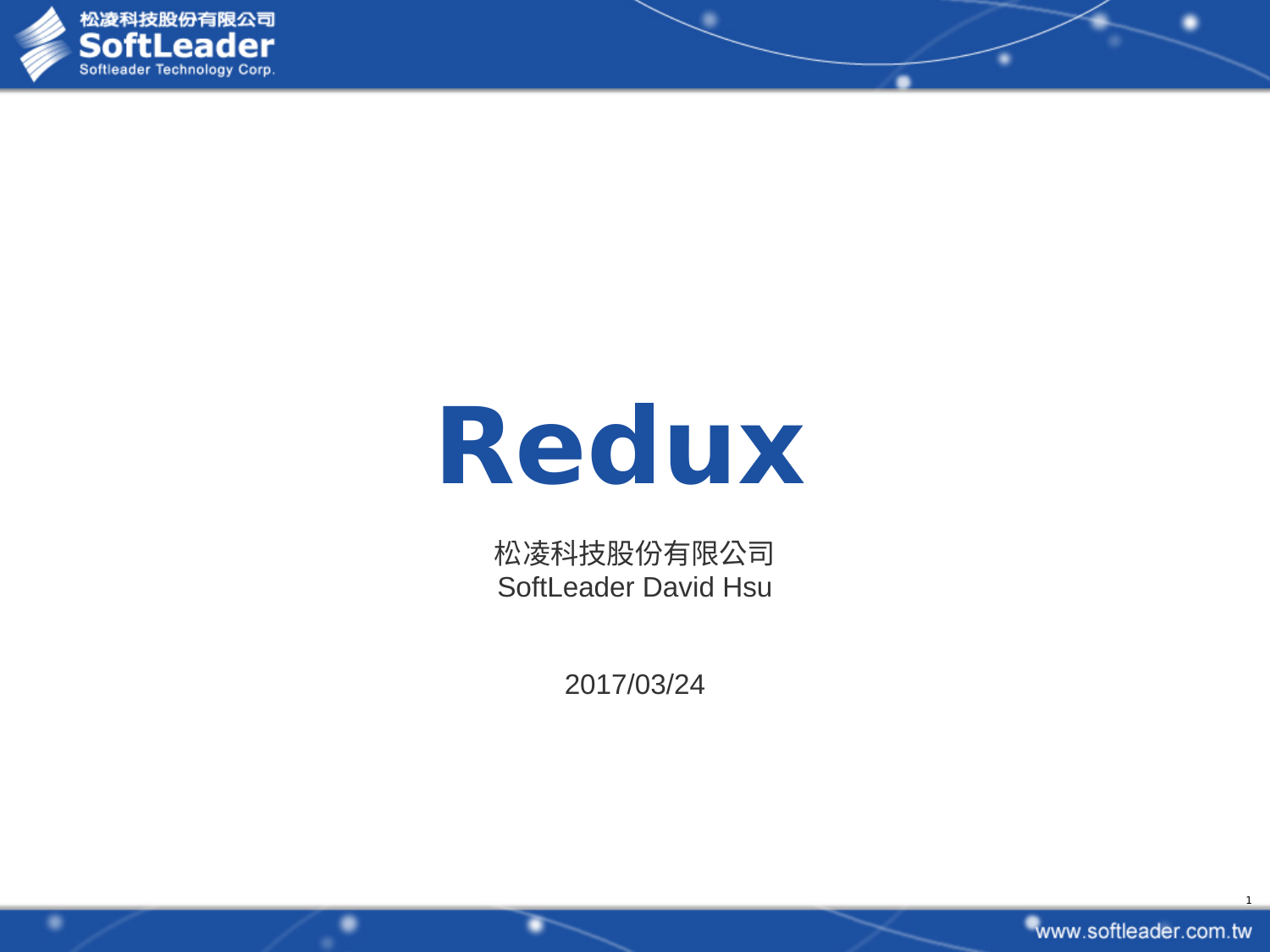

# Redux
松凌科技股份有限公司
SoftLeader David Hsu

2017/03/24
1